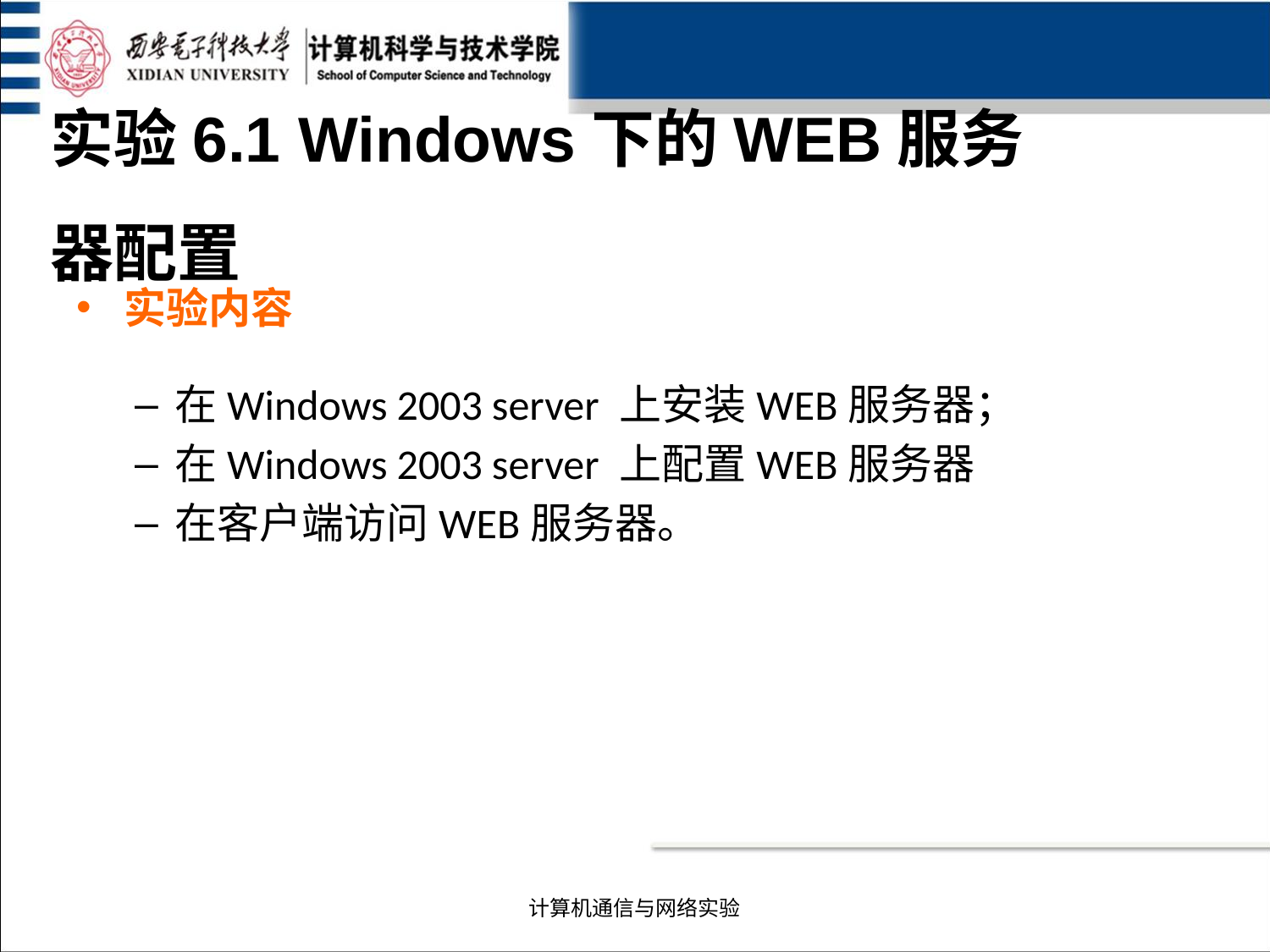

实验6.1 Windows下的WEB服务器配置
实验内容
在Windows 2003 server 上安装WEB服务器；
在Windows 2003 server 上配置WEB服务器
在客户端访问WEB服务器。

计算机通信与网络实验